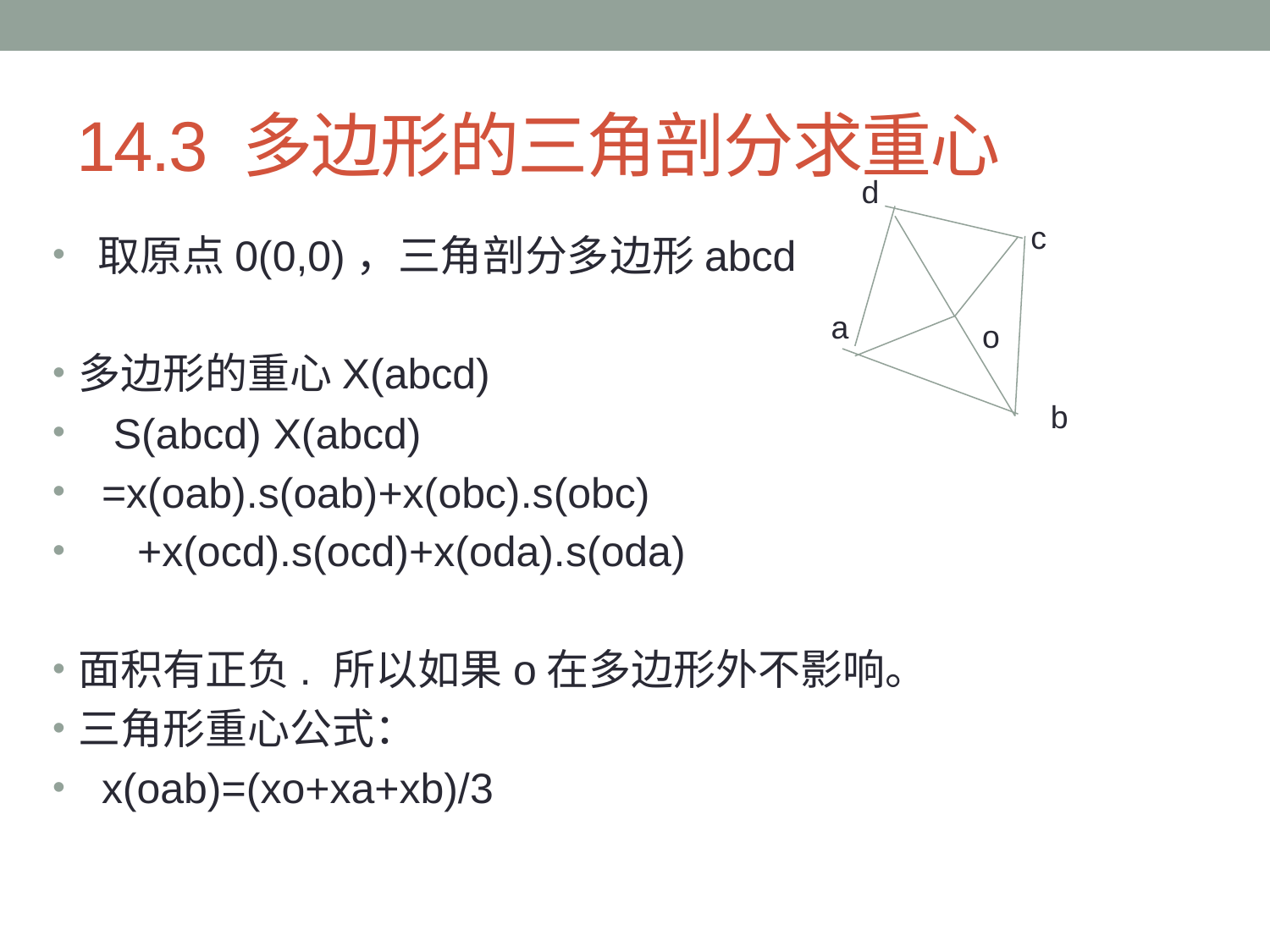

# 14.3 多边形的三角剖分求重心
d
c
 取原点0(0,0)，三角剖分多边形abcd

多边形的重心X(abcd)
   S(abcd) X(abcd)
  =x(oab).s(oab)+x(obc).s(obc)
     +x(ocd).s(ocd)+x(oda).s(oda)

面积有正负. 所以如果o在多边形外不影响。
三角形重心公式：
  x(oab)=(xo+xa+xb)/3

a
o
b